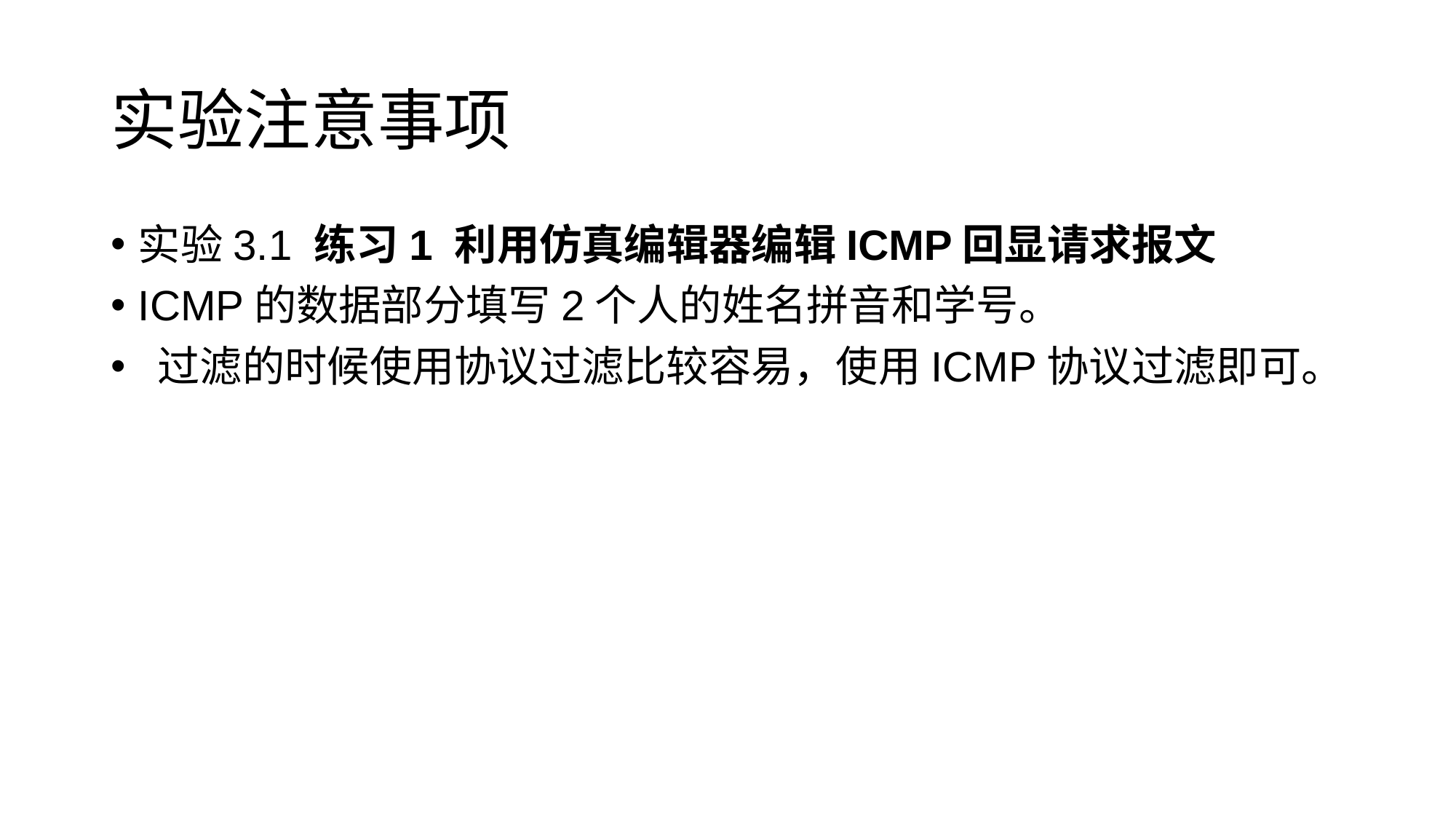

# 实验注意事项
实验3.1 练习1 利用仿真编辑器编辑ICMP回显请求报文
ICMP的数据部分填写2个人的姓名拼音和学号。
 过滤的时候使用协议过滤比较容易，使用ICMP协议过滤即可。